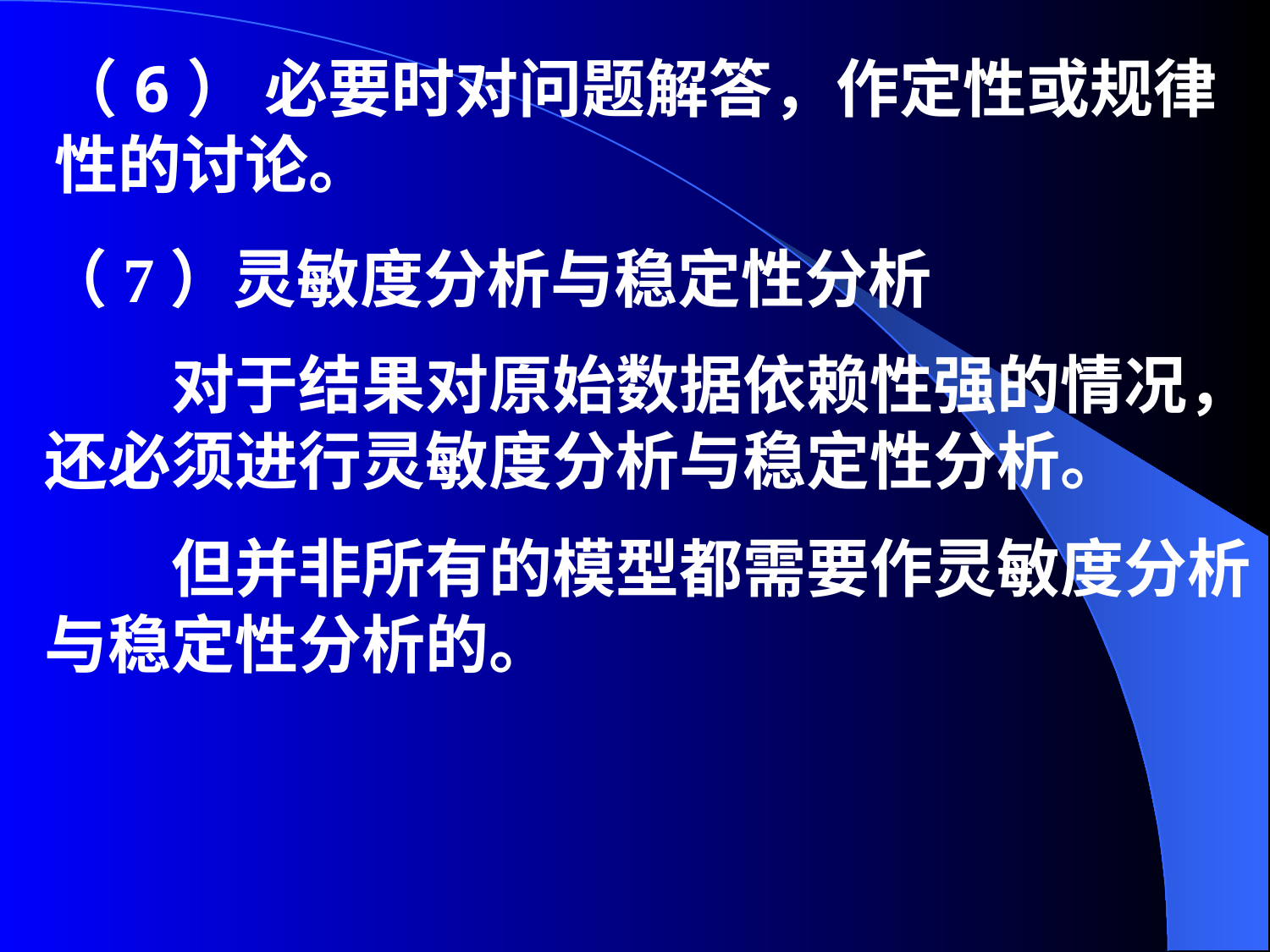

（6） 必要时对问题解答，作定性或规律性的讨论。
（7）灵敏度分析与稳定性分析
　　对于结果对原始数据依赖性强的情况，还必须进行灵敏度分析与稳定性分析。
　　但并非所有的模型都需要作灵敏度分析与稳定性分析的。